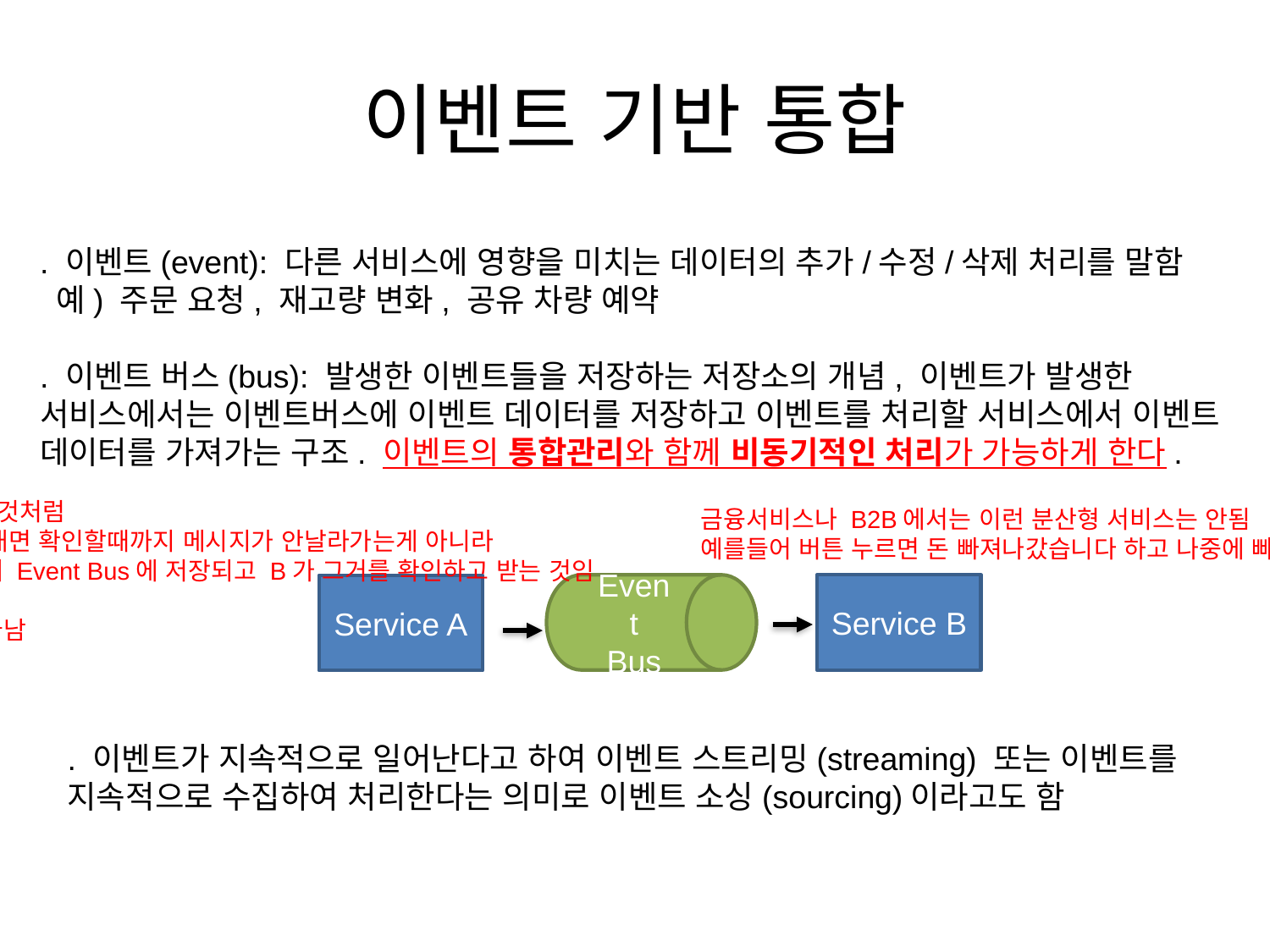

# 이벤트 기반 통합
. 이벤트(event): 다른 서비스에 영향을 미치는 데이터의 추가/수정/삭제 처리를 말함
 예) 주문 요청, 재고량 변화, 공유 차량 예약

. 이벤트 버스(bus): 발생한 이벤트들을 저장하는 저장소의 개념, 이벤트가 발생한 서비스에서는 이벤트버스에 이벤트 데이터를 저장하고 이벤트를 처리할 서비스에서 이벤트 데이터를 가져가는 구조. 이벤트의 통합관리와 함께 비동기적인 처리가 가능하게 한다.
카카오톡 메시지 보내는것처럼
A가 B에게 메시지 보내면 확인할때까지 메시지가 안날라가는게 아니라
A가 메시지 보내고 그게 Event Bus에 저장되고 B가 그거를 확인하고 받는 것임

즉 프로세스는 보내고 끝남
금융서비스나 B2B에서는 이런 분산형 서비스는 안됨
예를들어 버튼 누르면 돈 빠져나갔습니다 하고 나중에 빠져나가는게 안되니깐
Event
Bus
Service A
Service B
. 이벤트가 지속적으로 일어난다고 하여 이벤트 스트리밍(streaming) 또는 이벤트를 지속적으로 수집하여 처리한다는 의미로 이벤트 소싱(sourcing)이라고도 함